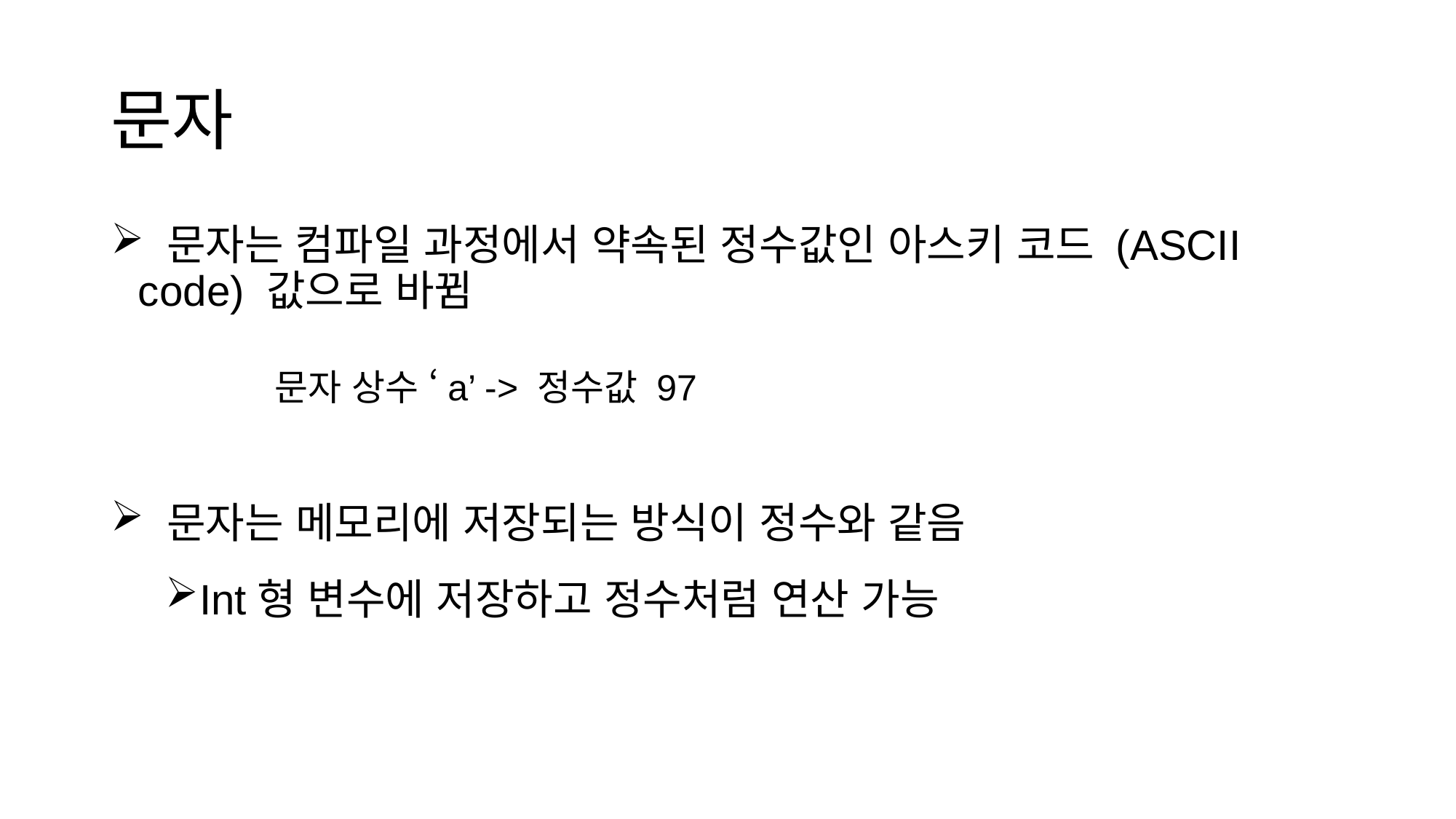

# 문자
 문자는 컴파일 과정에서 약속된 정수값인 아스키 코드 (ASCII code) 값으로 바뀜

	문자 상수 ‘a’ -> 정수값 97

 문자는 메모리에 저장되는 방식이 정수와 같음
Int형 변수에 저장하고 정수처럼 연산 가능